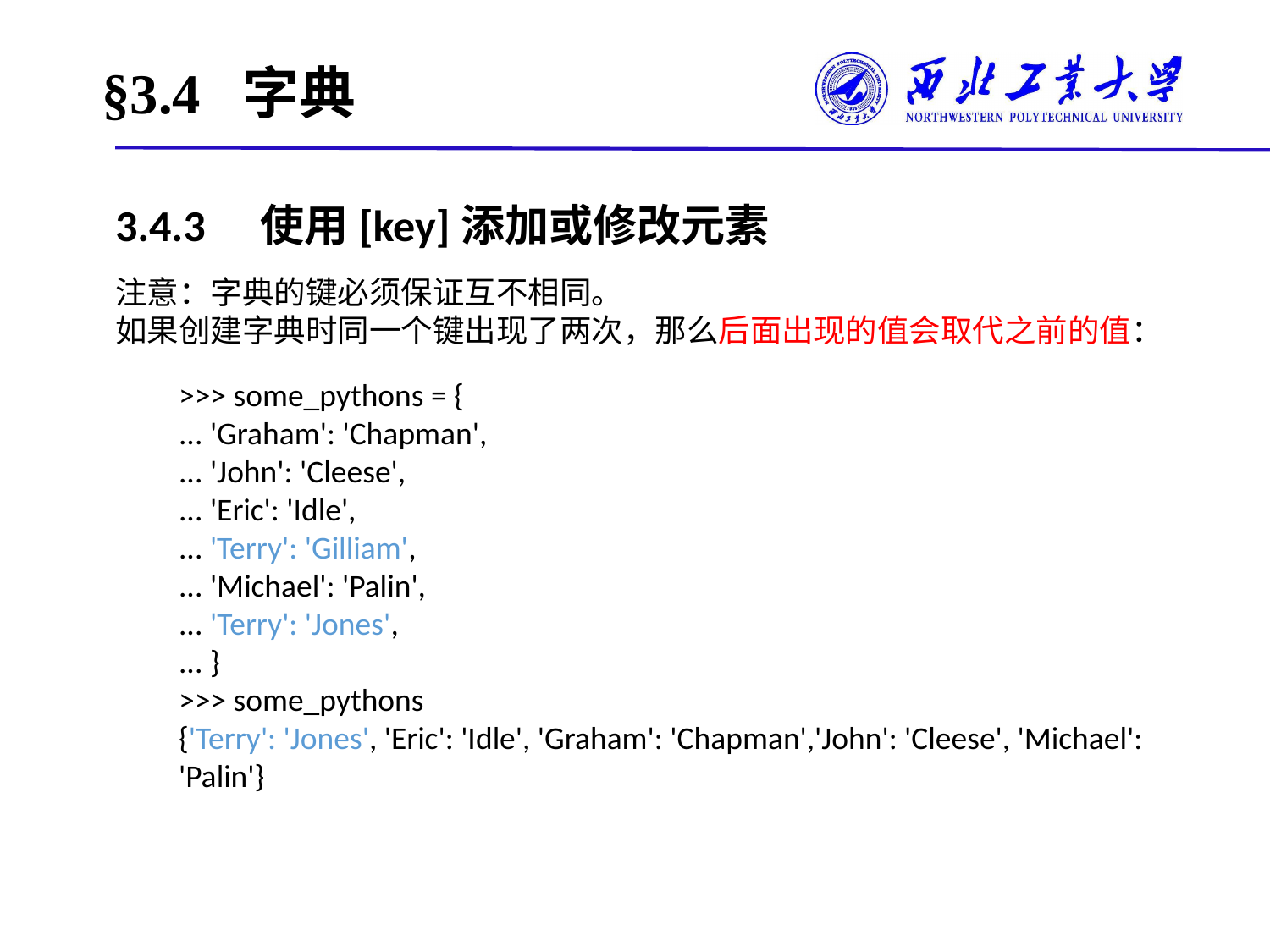

# §3.4  字典
3.4.3　使用[key]添加或修改元素

注意：字典的键必须保证互不相同。
如果创建字典时同一个键出现了两次，那么后面出现的值会取代之前的值：
>>> some_pythons = {
... 'Graham': 'Chapman',
... 'John': 'Cleese',
... 'Eric': 'Idle',
... 'Terry': 'Gilliam',
... 'Michael': 'Palin',
... 'Terry': 'Jones',
... }
>>> some_pythons
{'Terry': 'Jones', 'Eric': 'Idle', 'Graham': 'Chapman','John': 'Cleese', 'Michael': 'Palin'}